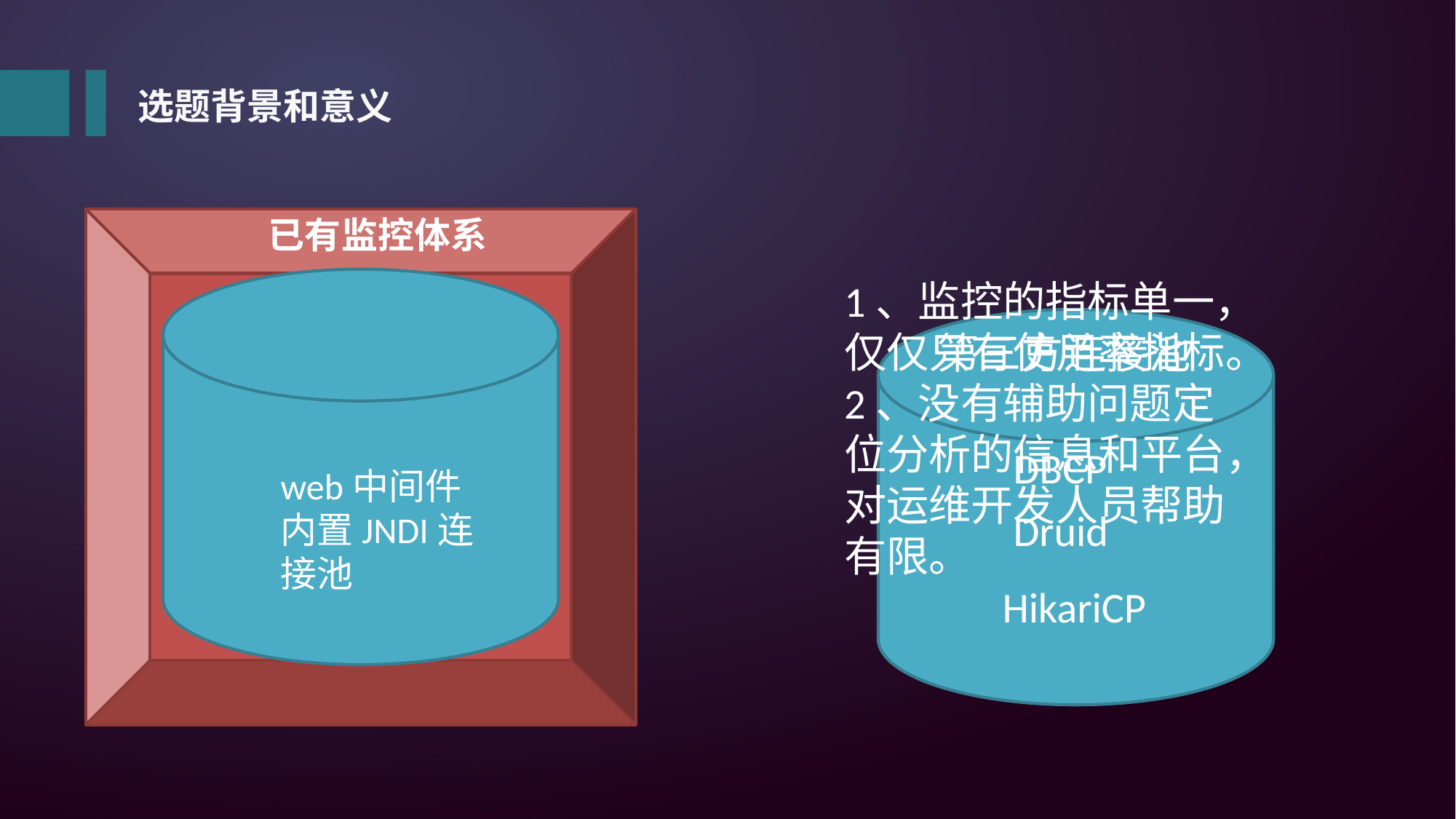

选题背景和意义
已有监控体系

1、监控的指标单一，仅仅只有使用率指标。
2、没有辅助问题定位分析的信息和平台，对运维开发人员帮助有限。

第三方连接池
DBCP
web中间件内置JNDI连接池
Druid
HikariCP